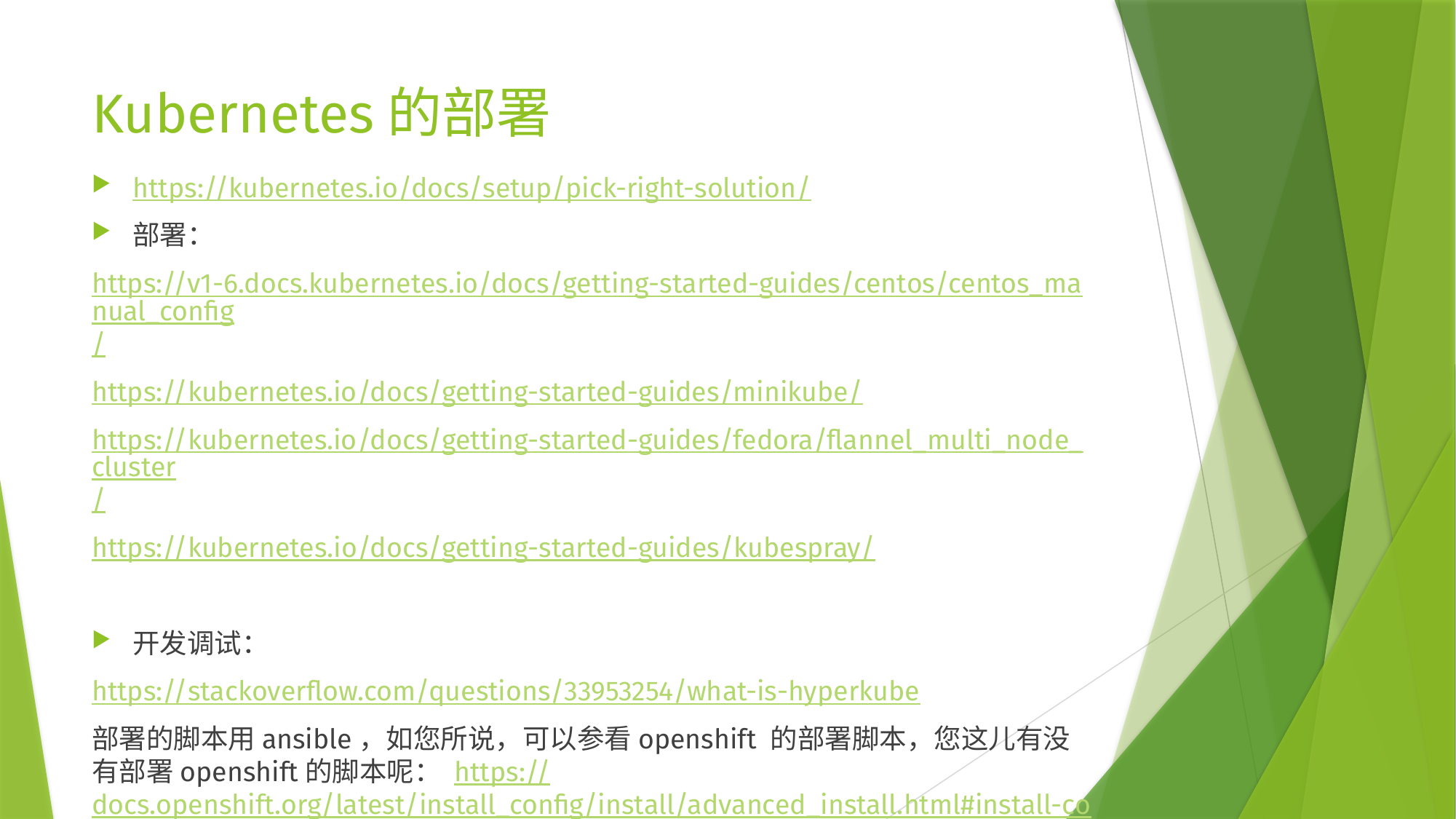

# Kubernetes的部署
https://kubernetes.io/docs/setup/pick-right-solution/
部署：
https://v1-6.docs.kubernetes.io/docs/getting-started-guides/centos/centos_manual_config/
https://kubernetes.io/docs/getting-started-guides/minikube/
https://kubernetes.io/docs/getting-started-guides/fedora/flannel_multi_node_cluster/
https://kubernetes.io/docs/getting-started-guides/kubespray/

开发调试：
https://stackoverflow.com/questions/33953254/what-is-hyperkube
部署的脚本用ansible，如您所说，可以参看openshift 的部署脚本，您这儿有没有部署openshift的脚本呢： https://docs.openshift.org/latest/install_config/install/advanced_install.html#install-config-install-advanced-install